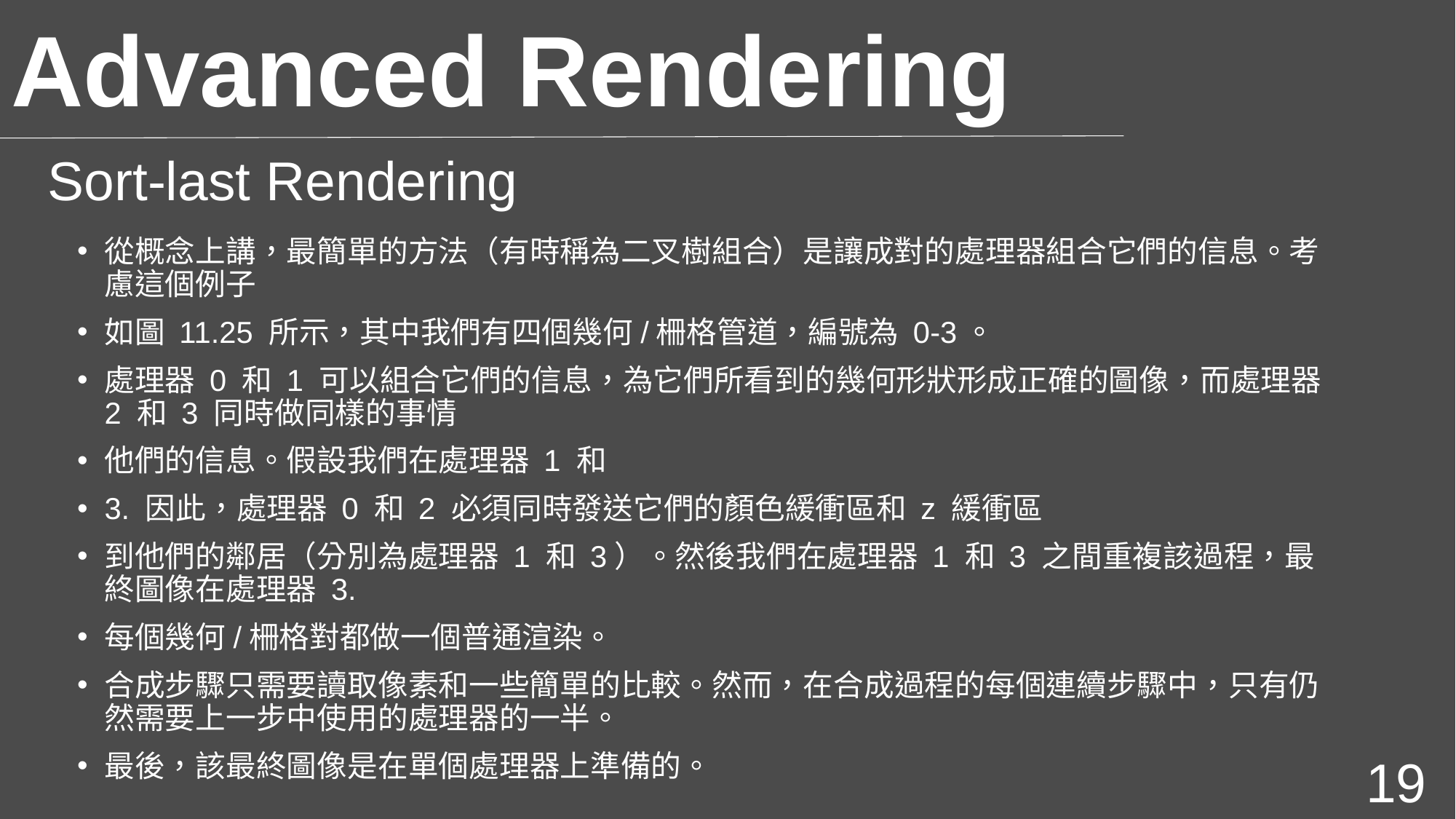

Advanced Rendering
Sort-last Rendering
從概念上講，最簡單的方法（有時稱為二叉樹組合）是讓成對的處理器組合它們的信息。考慮這個例子
如圖 11.25 所示，其中我們有四個幾何/柵格管道，編號為 0-3。
處理器 0 和 1 可以組合它們的信息，為它們所看到的幾何形狀形成正確的圖像，而處理器 2 和 3 同時做同樣的事情
他們的信息。假設我們在處理器 1 和
3. 因此，處理器 0 和 2 必須同時發送它們的顏色緩衝區和 z 緩衝區
到他們的鄰居（分別為處理器 1 和 3）。然後我們在處理器 1 和 3 之間重複該過程，最終圖像在處理器 3.
每個幾何/柵格對都做一個普通渲染。
合成步驟只需要讀取像素和一些簡單的比較。然而，在合成過程的每個連續步驟中，只有仍然需要上一步中使用的處理器的一半。
最後，該最終圖像是在單個處理器上準備的。
19